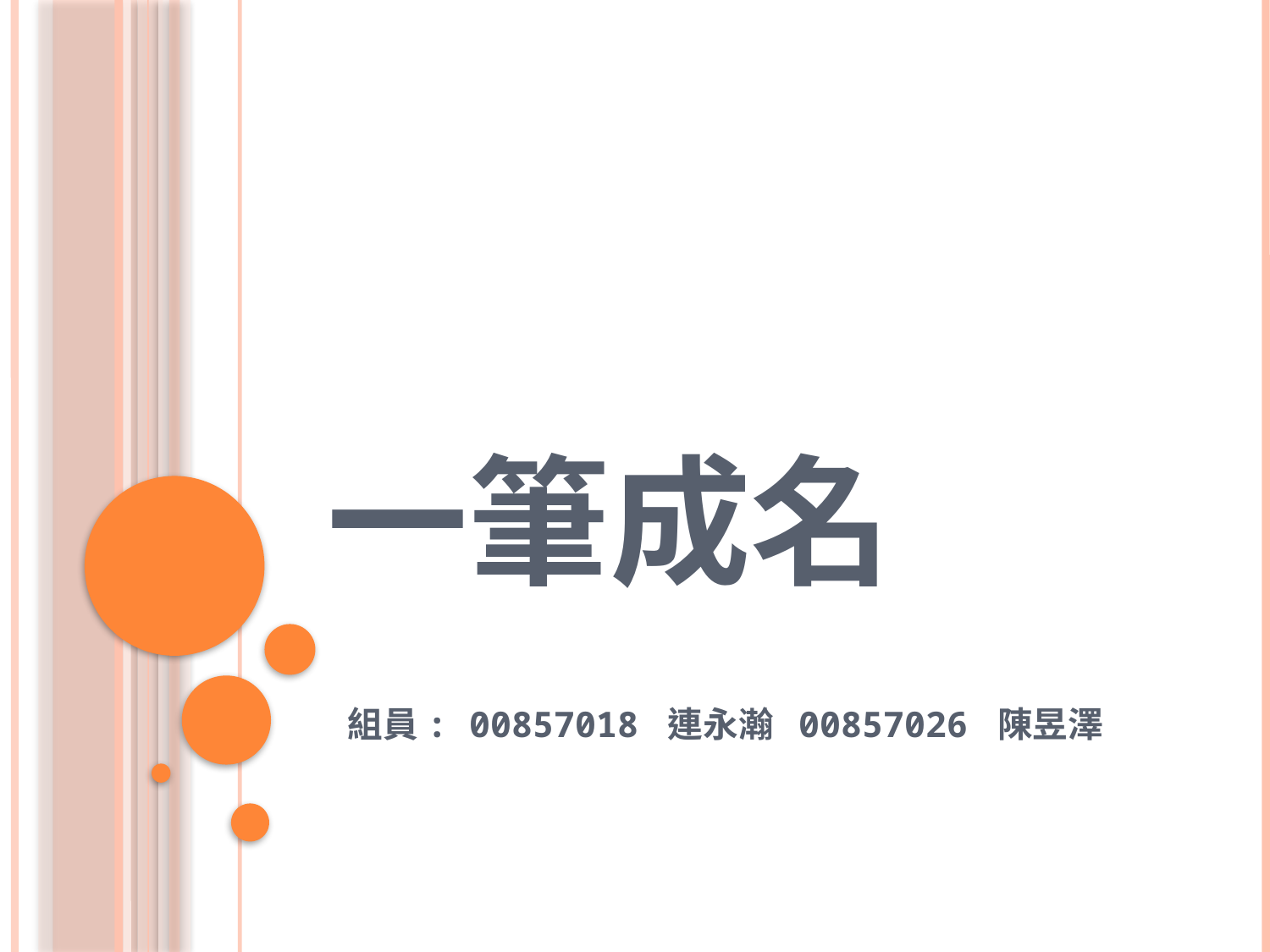

# 一筆成名
組員: 00857018 連永瀚  00857026 陳昱澤